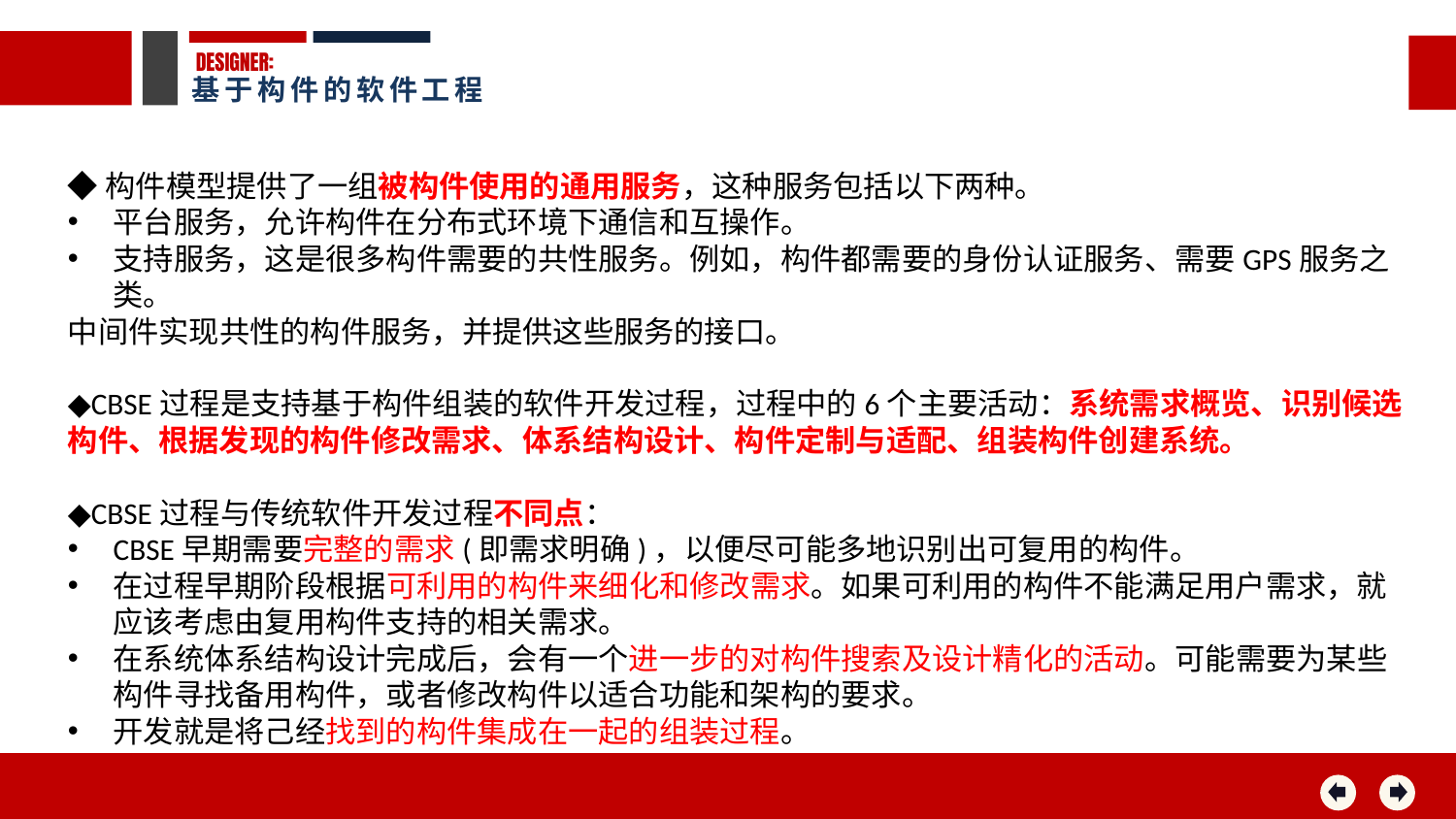

DESIGNER:
基于构件的软件工程
◆构件模型提供了一组被构件使用的通用服务，这种服务包括以下两种。
平台服务，允许构件在分布式环境下通信和互操作。
支持服务，这是很多构件需要的共性服务。例如，构件都需要的身份认证服务、需要GPS服务之类。
中间件实现共性的构件服务，并提供这些服务的接口。

◆CBSE过程是支持基于构件组装的软件开发过程，过程中的6个主要活动：系统需求概览、识别候选构件、根据发现的构件修改需求、体系结构设计、构件定制与适配、组装构件创建系统。

◆CBSE过程与传统软件开发过程不同点：
CBSE早期需要完整的需求(即需求明确)，以便尽可能多地识别出可复用的构件。
在过程早期阶段根据可利用的构件来细化和修改需求。如果可利用的构件不能满足用户需求，就应该考虑由复用构件支持的相关需求。
在系统体系结构设计完成后，会有一个进一步的对构件搜索及设计精化的活动。可能需要为某些构件寻找备用构件，或者修改构件以适合功能和架构的要求。
开发就是将己经找到的构件集成在一起的组装过程。